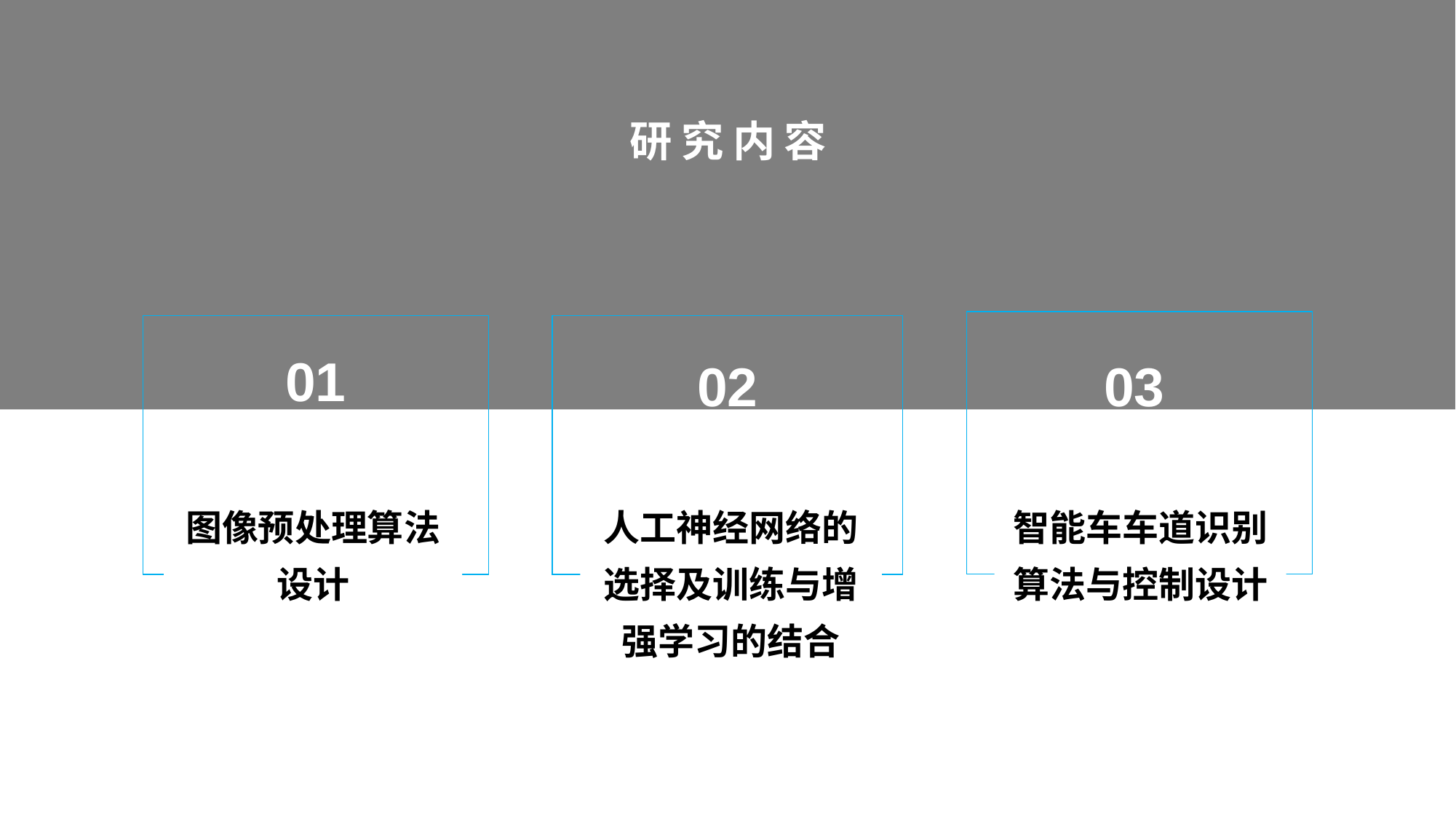

研究内容

01
02
03
图像预处理算法设计
人工神经网络的选择及训练与增强学习的结合
智能车车道识别算法与控制设计